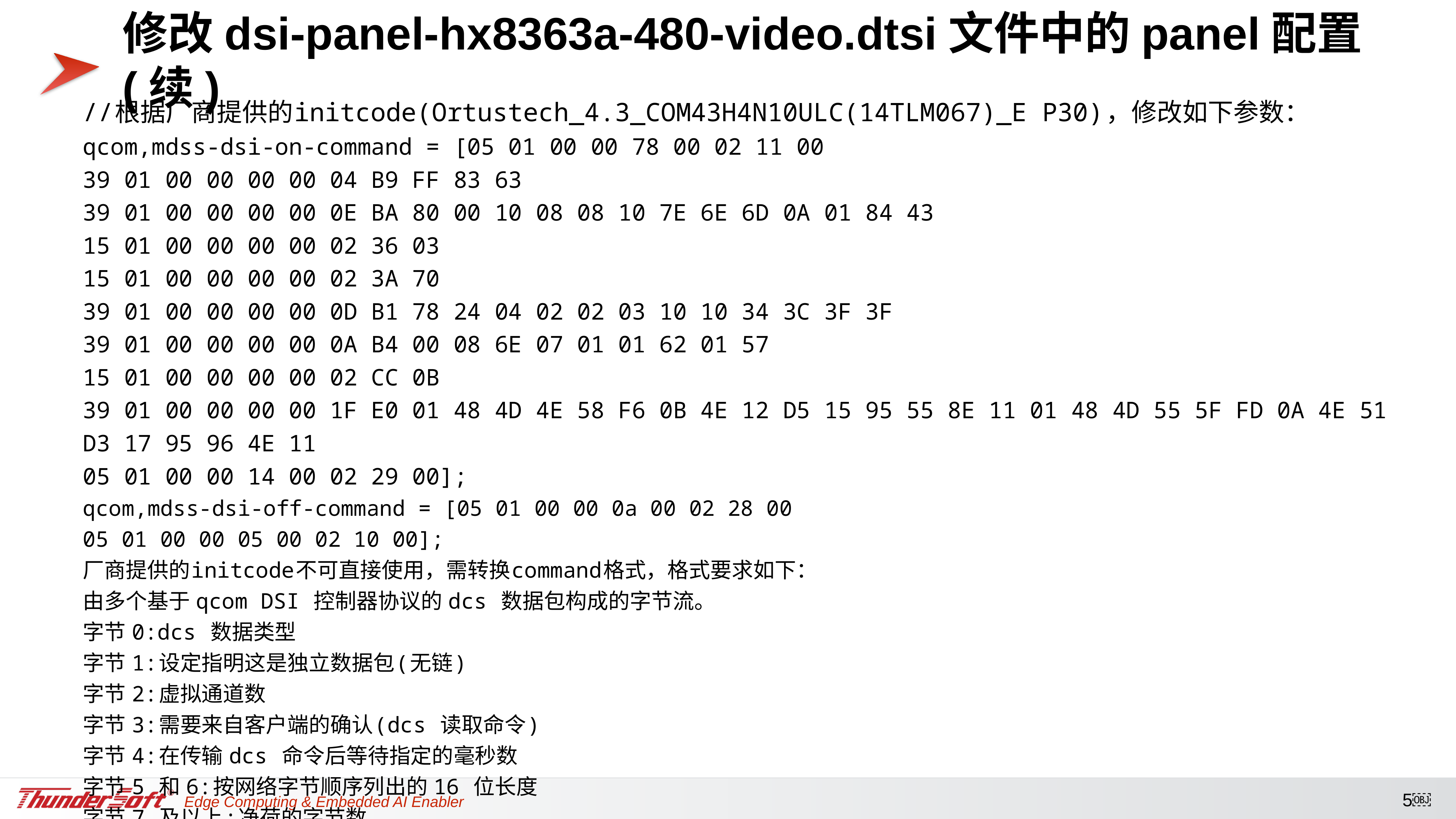

# 修改dsi-panel-hx8363a-480-video.dtsi文件中的panel配置(续)
//根据厂商提供的initcode(Ortustech_4.3_COM43H4N10ULC(14TLM067)_E P30)，修改如下参数：
qcom,mdss-dsi-on-command = [05 01 00 00 78 00 02 11 00
39 01 00 00 00 00 04 B9 FF 83 63
39 01 00 00 00 00 0E BA 80 00 10 08 08 10 7E 6E 6D 0A 01 84 43
15 01 00 00 00 00 02 36 03
15 01 00 00 00 00 02 3A 70
39 01 00 00 00 00 0D B1 78 24 04 02 02 03 10 10 34 3C 3F 3F
39 01 00 00 00 00 0A B4 00 08 6E 07 01 01 62 01 57
15 01 00 00 00 00 02 CC 0B
39 01 00 00 00 00 1F E0 01 48 4D 4E 58 F6 0B 4E 12 D5 15 95 55 8E 11 01 48 4D 55 5F FD 0A 4E 51 D3 17 95 96 4E 11
05 01 00 00 14 00 02 29 00];
qcom,mdss-dsi-off-command = [05 01 00 00 0a 00 02 28 00
05 01 00 00 05 00 02 10 00];
厂商提供的initcode不可直接使用，需转换command格式，格式要求如下：
由多个基于 qcom DSI 控制器协议的 dcs 数据包构成的字节流。
字节 0:dcs 数据类型
字节 1:设定指明这是独立数据包(无链)
字节 2:虚拟通道数
字节 3:需要来自客户端的确认(dcs 读取命令)
字节 4:在传输 dcs 命令后等待指定的毫秒数
字节 5 和 6:按网络字节顺序列出的 16 位长度
字节 7 及以上:净荷的字节数